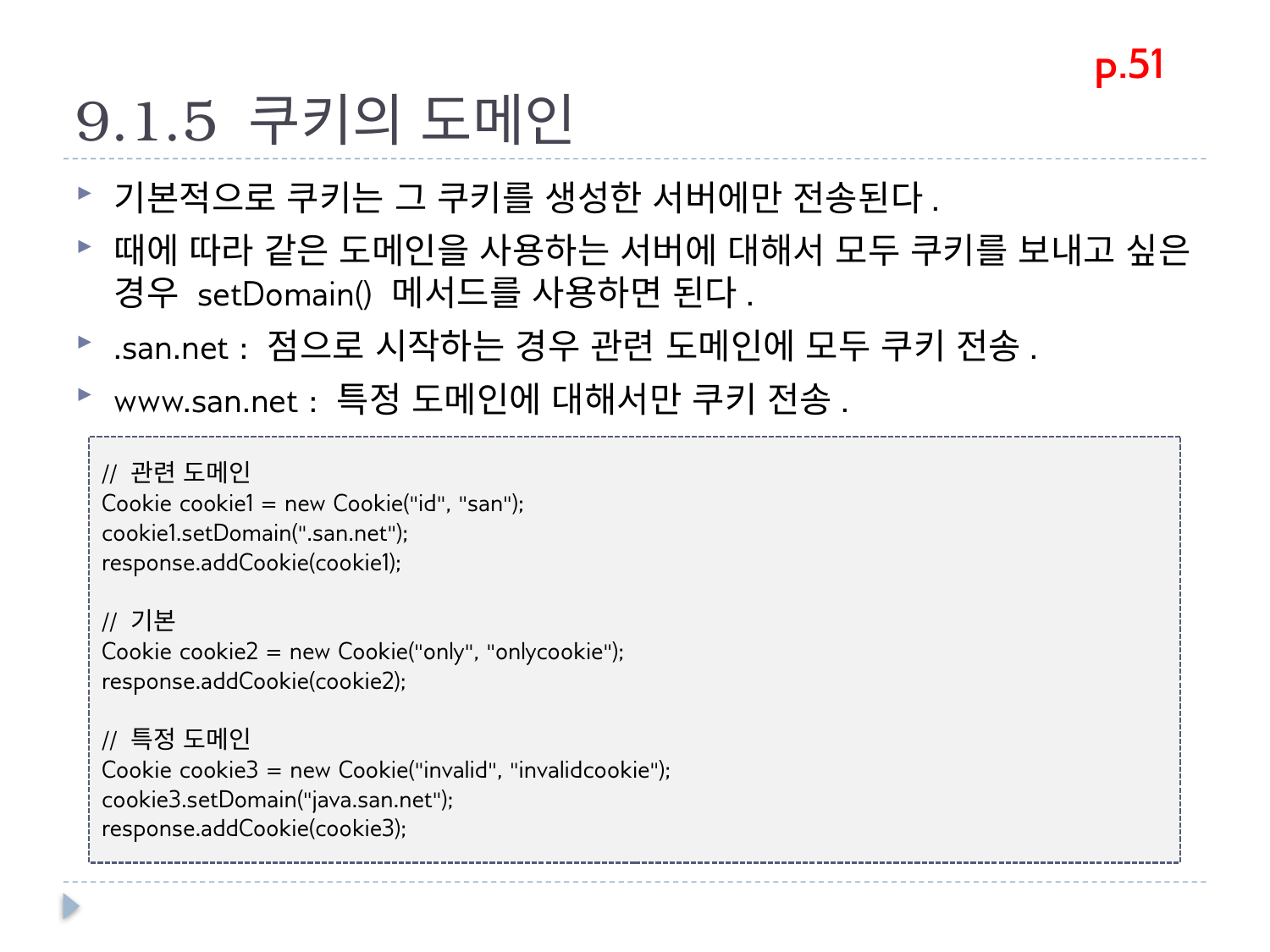

# 9.1.5 쿠키의 도메인
p.51
기본적으로 쿠키는 그 쿠키를 생성한 서버에만 전송된다.
때에 따라 같은 도메인을 사용하는 서버에 대해서 모두 쿠키를 보내고 싶은 경우 setDomain() 메서드를 사용하면 된다.
.san.net : 점으로 시작하는 경우 관련 도메인에 모두 쿠키 전송.
www.san.net : 특정 도메인에 대해서만 쿠키 전송.
// 관련 도메인
Cookie cookie1 = new Cookie("id", "san");
cookie1.setDomain(".san.net");
response.addCookie(cookie1);

// 기본
Cookie cookie2 = new Cookie("only", "onlycookie");
response.addCookie(cookie2);

// 특정 도메인
Cookie cookie3 = new Cookie("invalid", "invalidcookie");
cookie3.setDomain("java.san.net");
response.addCookie(cookie3);